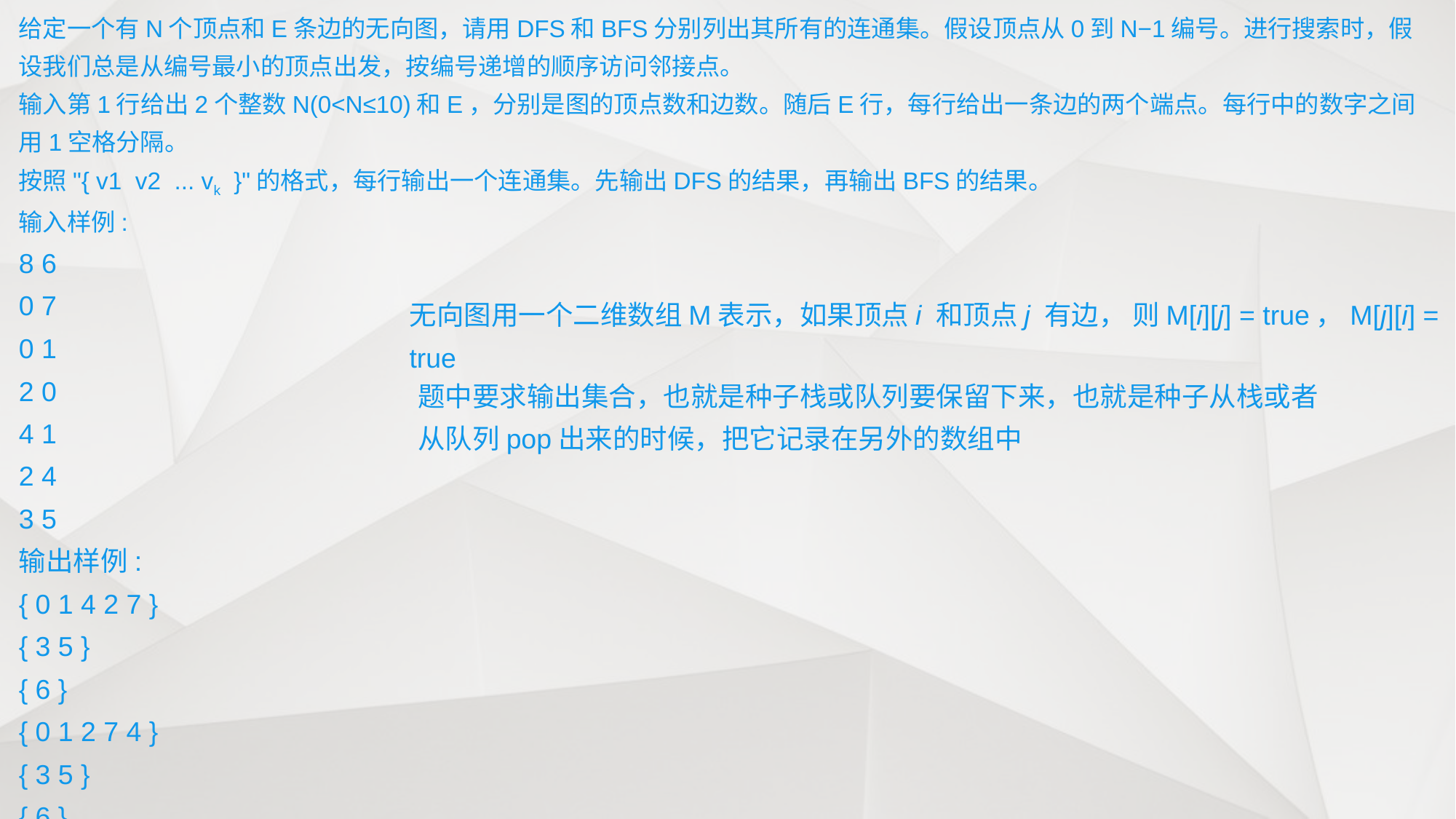

给定一个有N个顶点和E条边的无向图，请用DFS和BFS分别列出其所有的连通集。假设顶点从0到N−1编号。进行搜索时，假设我们总是从编号最小的顶点出发，按编号递增的顺序访问邻接点。
输入第1行给出2个整数N(0<N≤10)和E，分别是图的顶点数和边数。随后E行，每行给出一条边的两个端点。每行中的数字之间用1空格分隔。
按照"{ v​1​​  v​2​​  ... v​k​​  }"的格式，每行输出一个连通集。先输出DFS的结果，再输出BFS的结果。
输入样例:
8 6
0 7
0 1
2 0
4 1
2 4
3 5
输出样例:
{ 0 1 4 2 7 }
{ 3 5 }
{ 6 }
{ 0 1 2 7 4 }
{ 3 5 }
{ 6 }

无向图用一个二维数组M表示，如果顶点i 和顶点j 有边， 则M[i][j] = true，M[j][i] = true
题中要求输出集合，也就是种子栈或队列要保留下来，也就是种子从栈或者从队列pop出来的时候，把它记录在另外的数组中